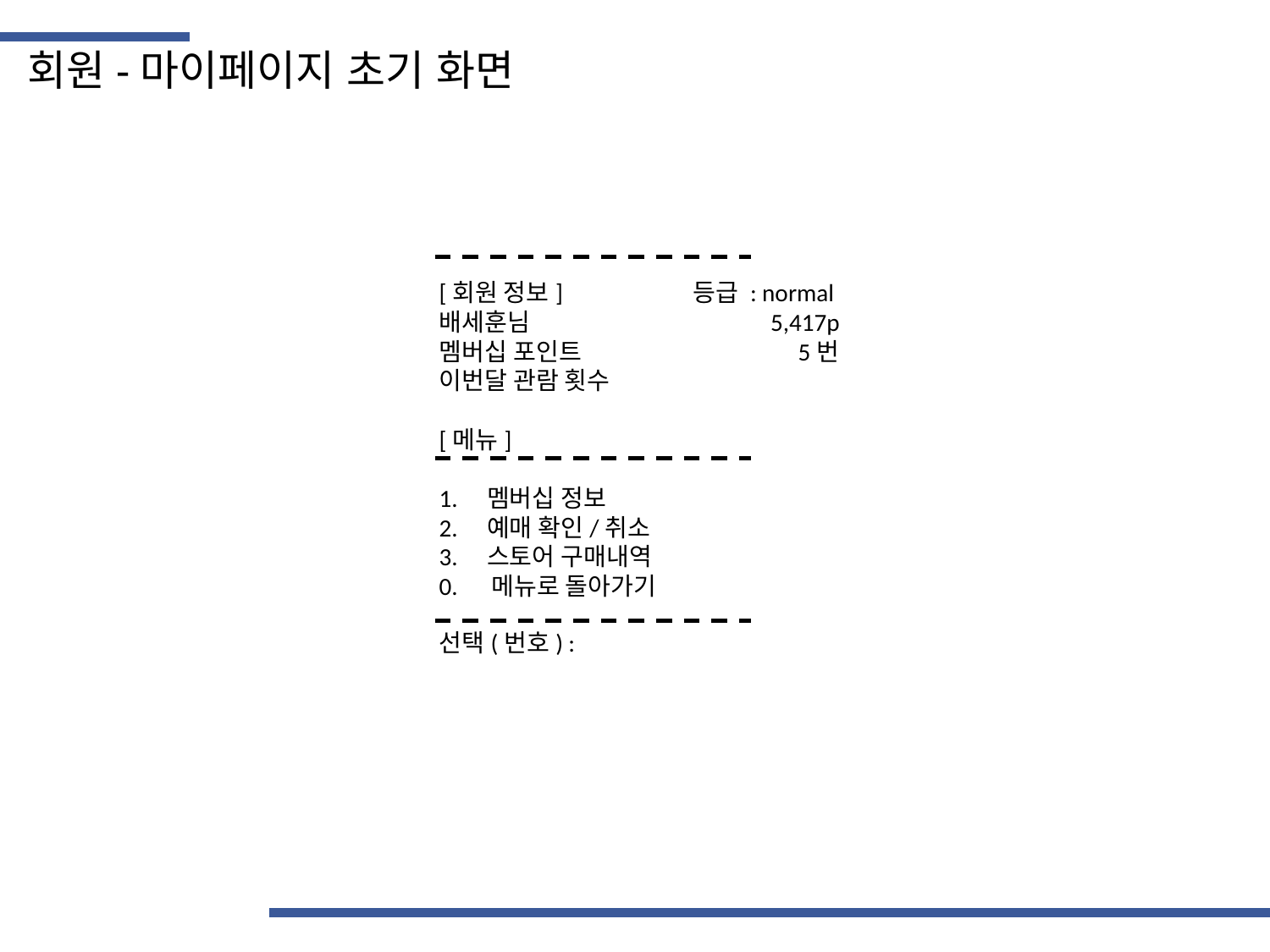

회원-마이페이지 초기 화면
[회원 정보]		등급 : normal
배세훈님		             5,417p
멤버십 포인트	                  5번
이번달 관람 횟수

[메뉴]
멤버십 정보
예매 확인/취소
스토어 구매내역
0.     메뉴로 돌아가기
선택(번호) :